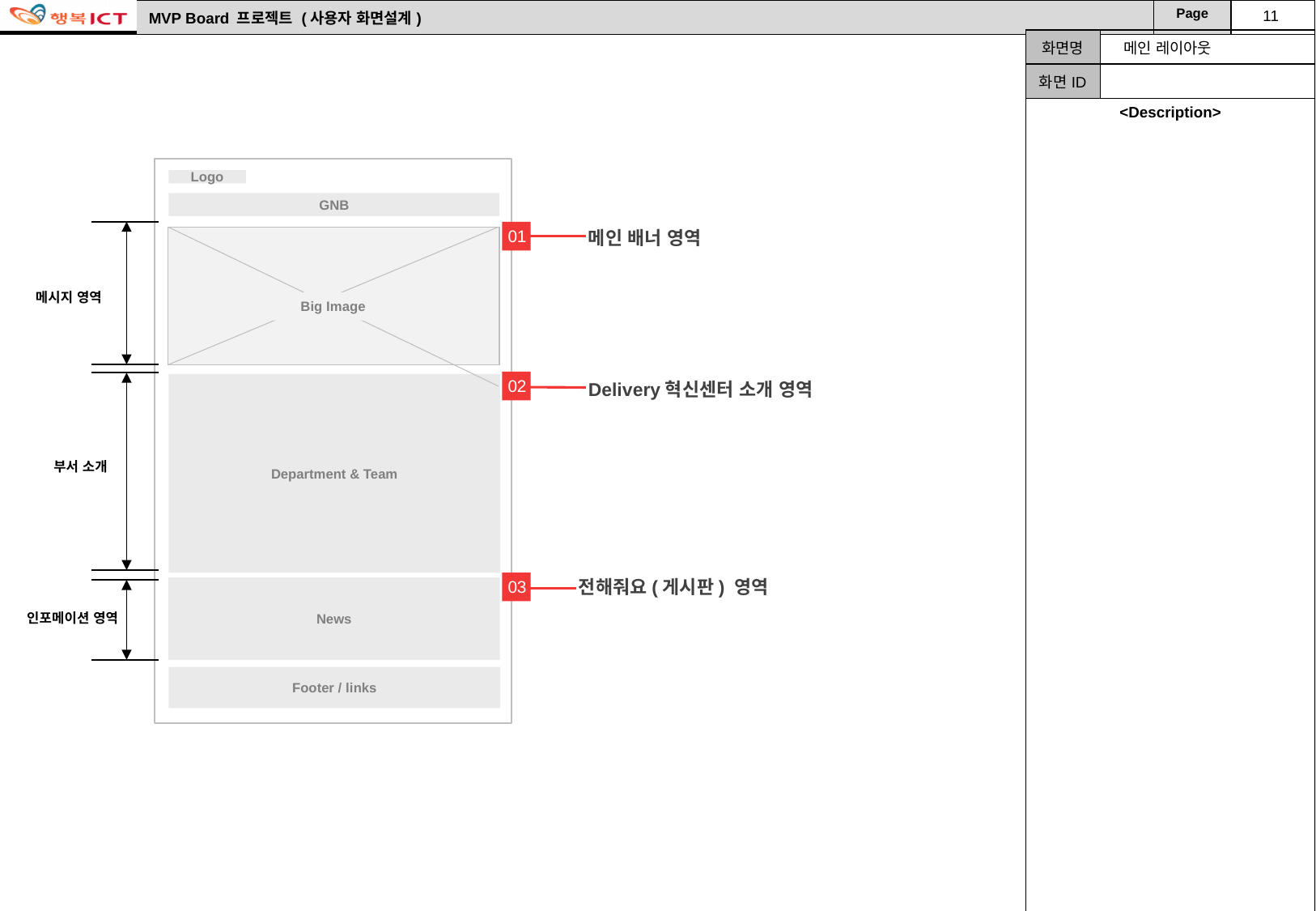

11
메인 레이아웃

Logo
GNB
Department & Team
Footer / links
01

메인 배너 영역

메시지 영역
Big Image
02

Delivery혁신센터 소개 영역
부서 소개
전해줘요(게시판) 영역
03

News
인포메이션 영역